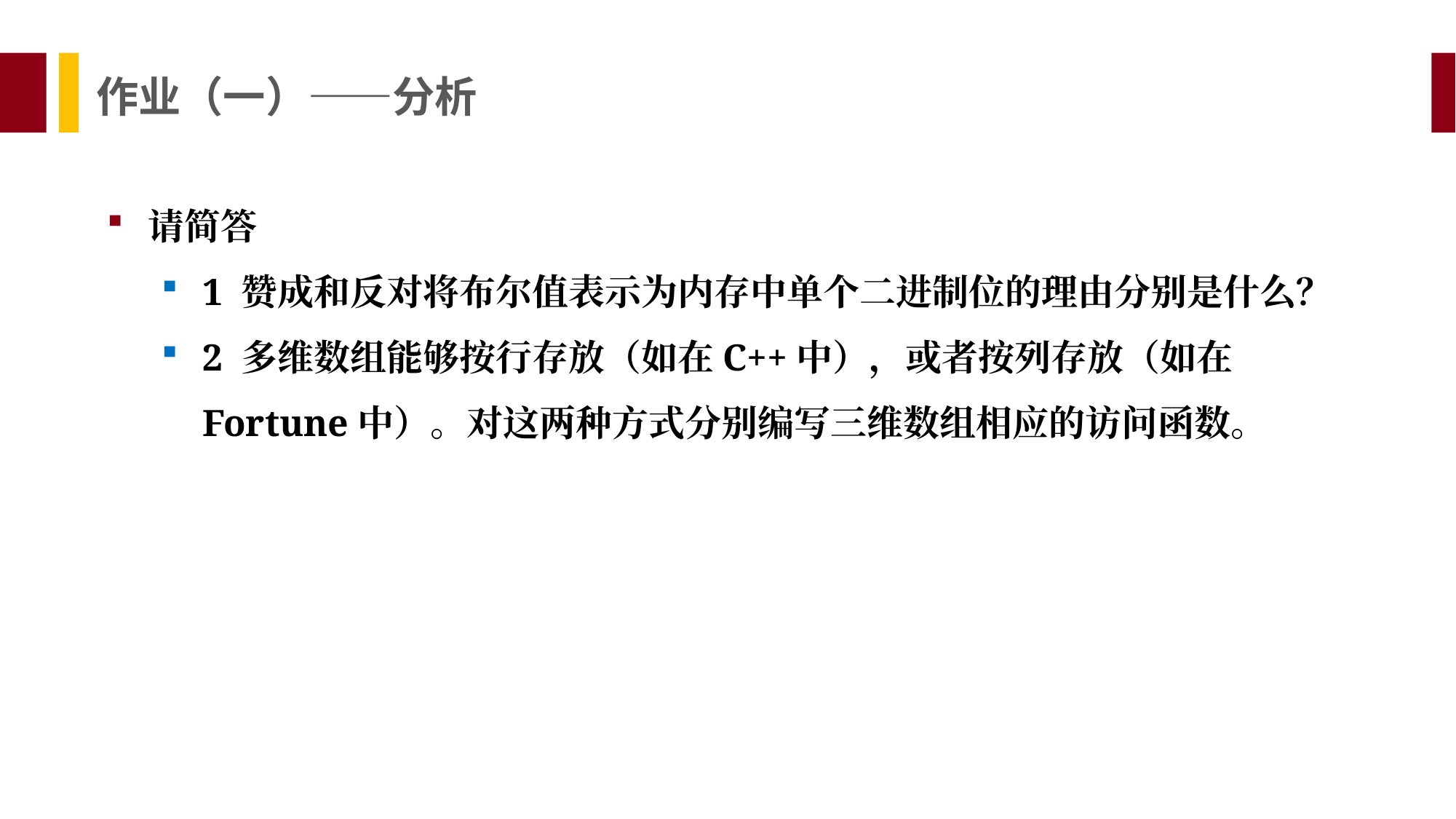

作业（一）——分析
请简答
1 赞成和反对将布尔值表示为内存中单个二进制位的理由分别是什么？
2 多维数组能够按行存放（如在C++中），或者按列存放（如在Fortune中）。对这两种方式分别编写三维数组相应的访问函数。